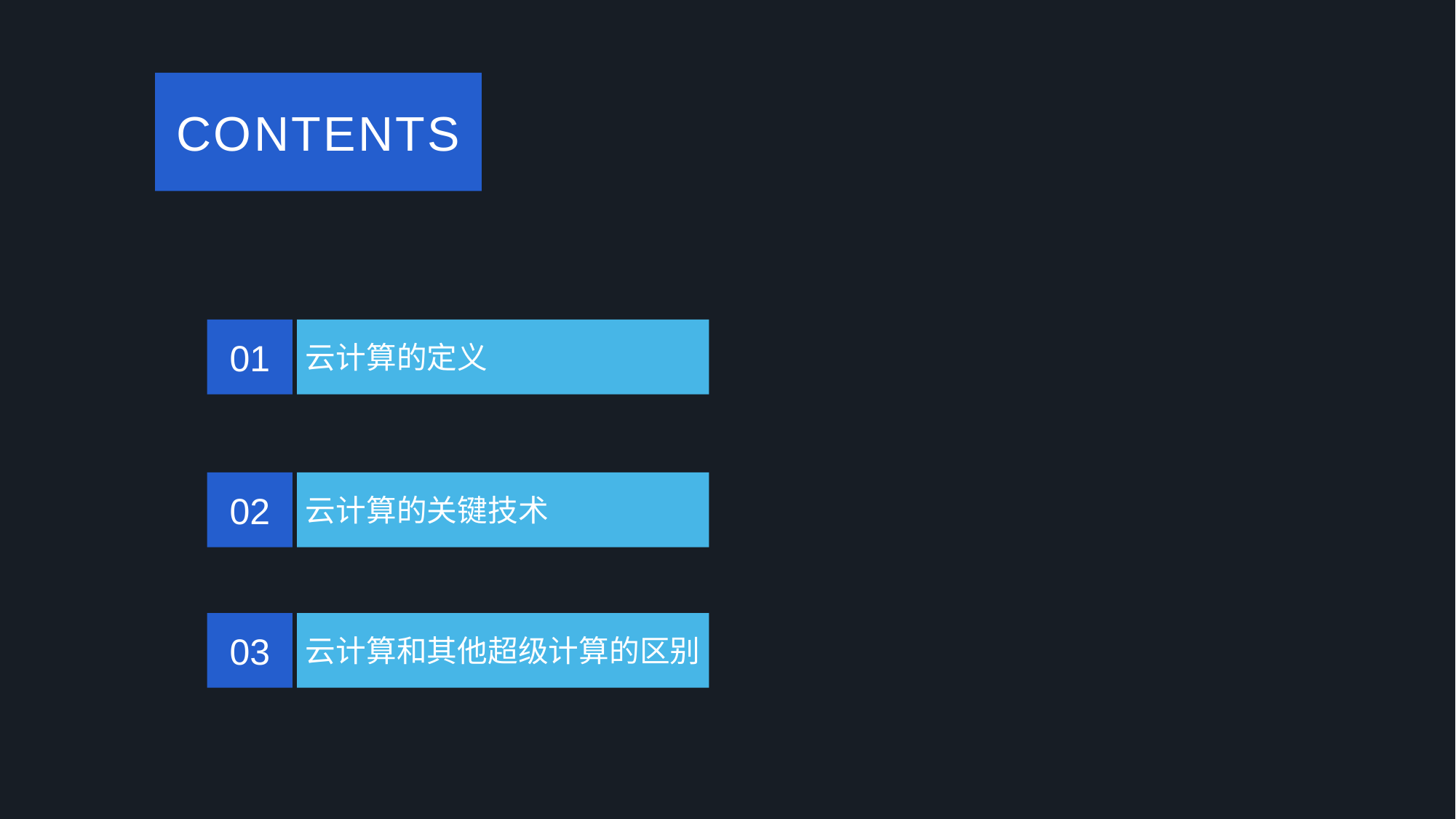

CONTENTS
01
云计算的定义
02
云计算的关键技术
03
云计算和其他超级计算的区别